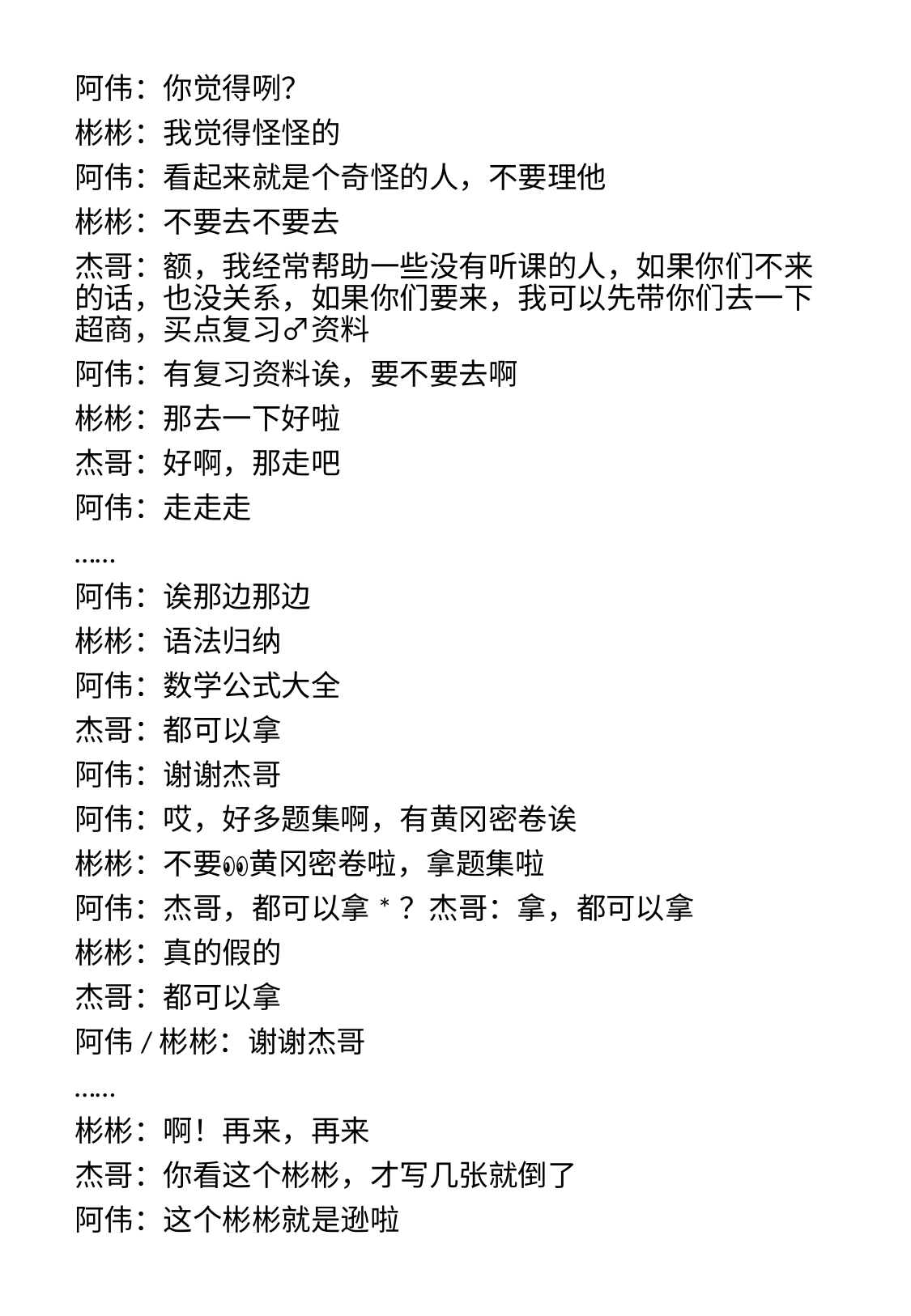

阿伟：你觉得咧？
彬彬：我觉得怪怪的
阿伟：看起来就是个奇怪的人，不要理他
彬彬：不要去不要去
杰哥：额，我经常帮助一些没有听课的人，如果你们不来的话，也没关系，如果你们要来，我可以先带你们去一下超商，买点复习♂资料
阿伟：有复习资料诶，要不要去啊
彬彬：那去一下好啦
杰哥：好啊，那走吧
阿伟：走走走
……
阿伟：诶那边那边
彬彬：语法归纳
阿伟：数学公式大全
杰哥：都可以拿
阿伟：谢谢杰哥
阿伟：哎，好多题集啊，有黄冈密卷诶
彬彬：不要👀黄冈密卷啦，拿题集啦
阿伟：杰哥，都可以拿*？杰哥：拿，都可以拿
彬彬：真的假的
杰哥：都可以拿
阿伟/彬彬：谢谢杰哥
……
彬彬：啊！再来，再来
杰哥：你看这个彬彬，才写几张就倒了
阿伟：这个彬彬就是逊啦